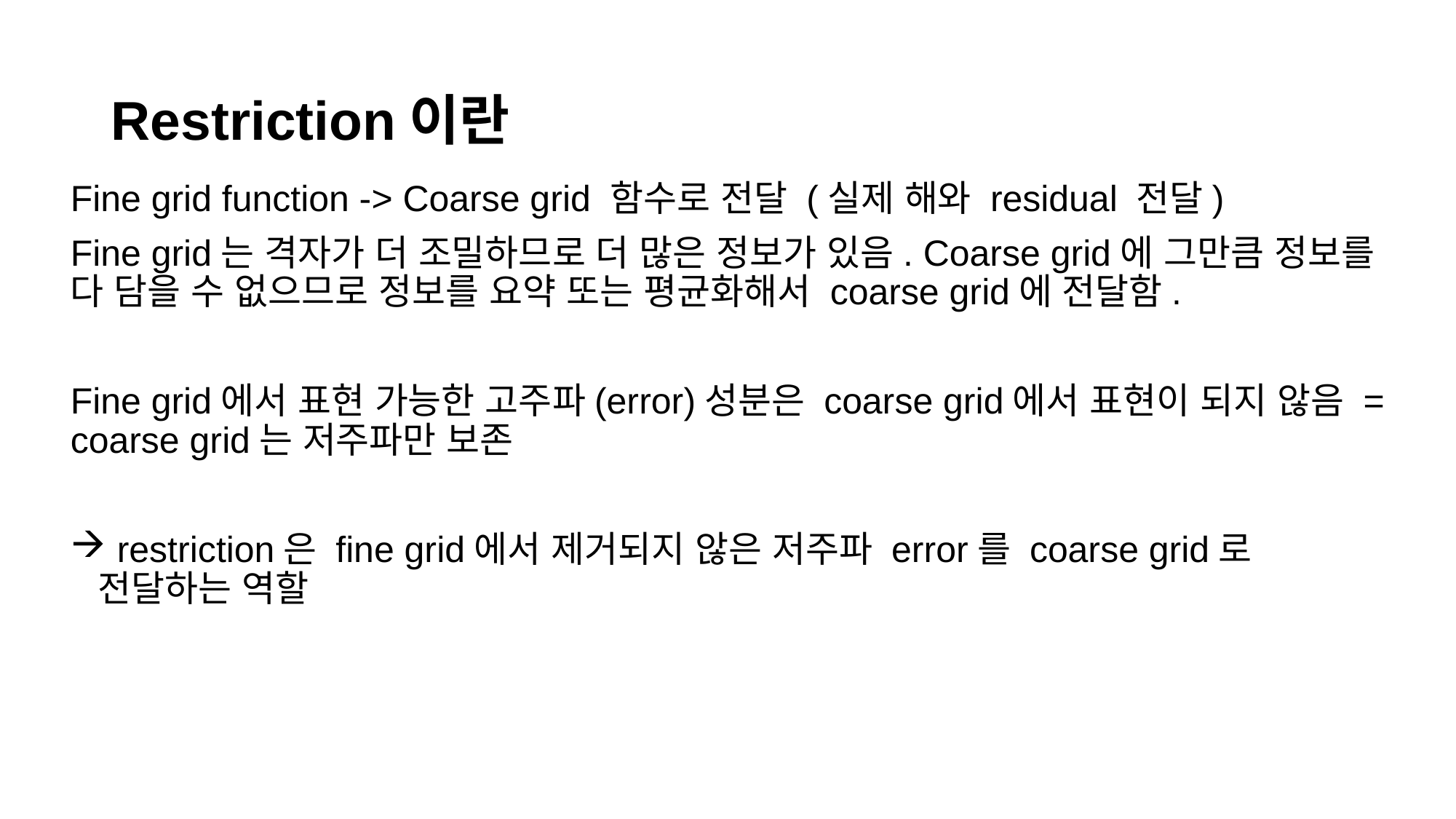

# Restriction이란
Fine grid function -> Coarse grid 함수로 전달 (실제 해와 residual 전달)
Fine grid는 격자가 더 조밀하므로 더 많은 정보가 있음. Coarse grid에 그만큼 정보를 다 담을 수 없으므로 정보를 요약 또는 평균화해서 coarse grid에 전달함.

Fine grid에서 표현 가능한 고주파(error)성분은 coarse grid에서 표현이 되지 않음 = coarse grid는 저주파만 보존

 restriction은 fine grid에서 제거되지 않은 저주파 error를 coarse grid로 전달하는 역할